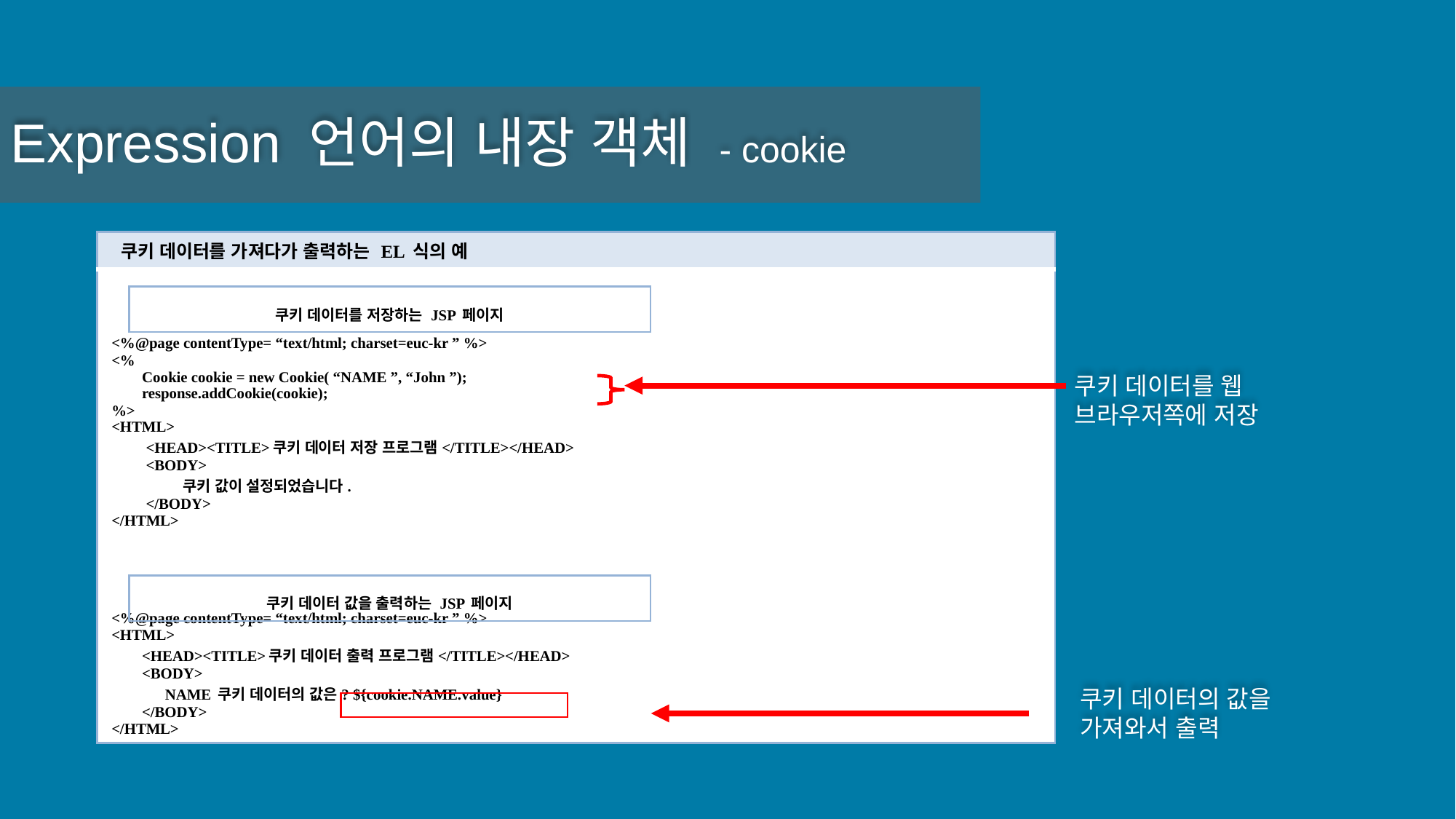

Expression 언어의 내장 객체 - cookie
| 쿠키 데이터를 가져다가 출력하는 EL 식의 예 |
| --- |
| <%@page contentType= “text/html; charset=euc-kr ” %> <% Cookie cookie = new Cookie( “NAME ”, “John ”); response.addCookie(cookie); %> <HTML> <HEAD><TITLE>쿠키 데이터 저장 프로그램</TITLE></HEAD> <BODY> 쿠키 값이 설정되었습니다. </BODY> </HTML> <%@page contentType= “text/html; charset=euc-kr ” %> <HTML> <HEAD><TITLE>쿠키 데이터 출력 프로그램</TITLE></HEAD> <BODY> NAME 쿠키 데이터의 값은? ${cookie.NAME.value} </BODY> </HTML> |
| 쿠키 데이터를 저장하는 JSP 페이지 |
| --- |
쿠키 데이터를 웹
브라우저쪽에 저장

| 쿠키 데이터 값을 출력하는 JSP 페이지 |
| --- |
쿠키 데이터의 값을
가져와서 출력